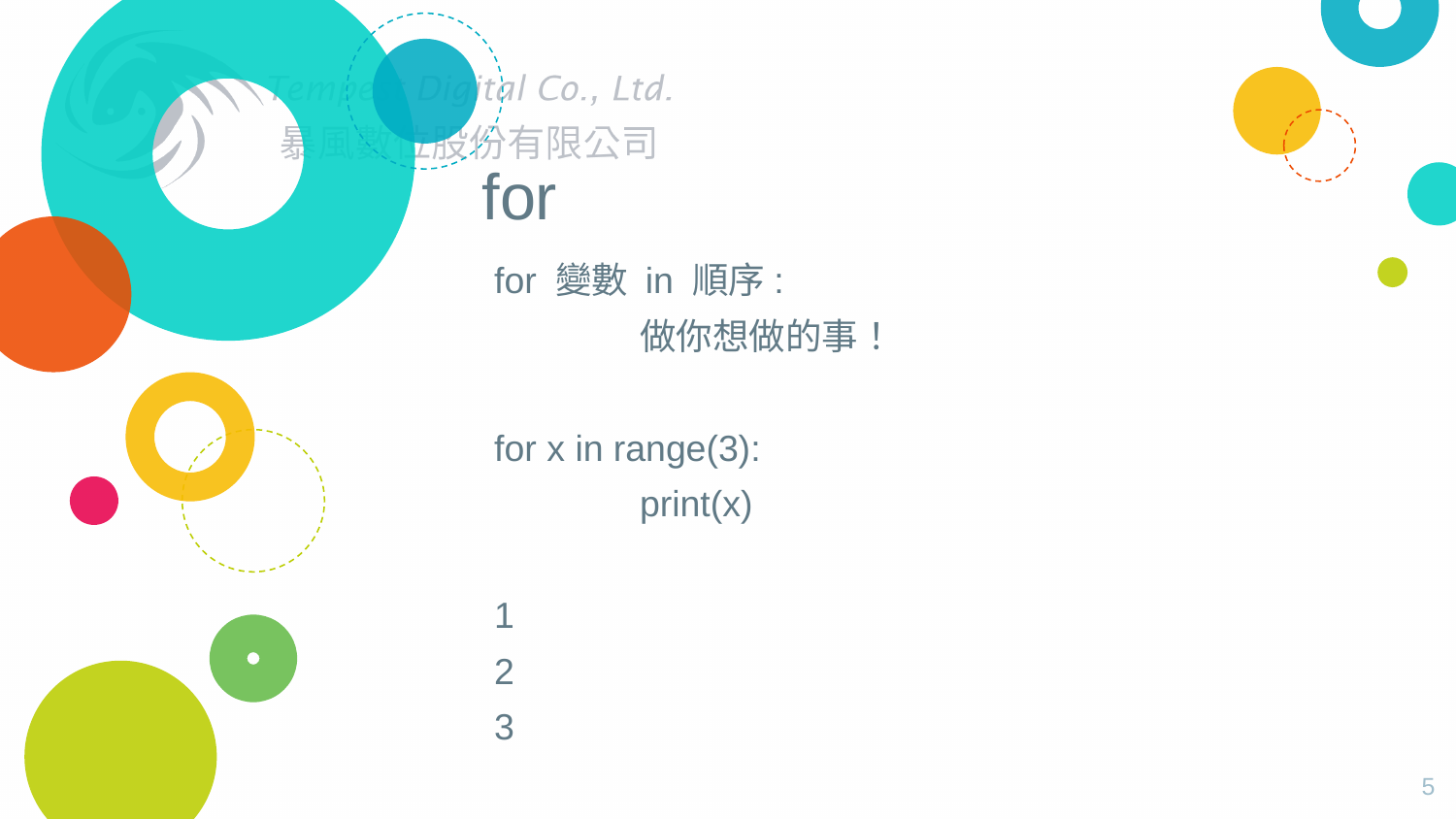

# for
for 變數 in 順序:
	做你想做的事！

for x in range(3):
	print(x)

1
2
3
5